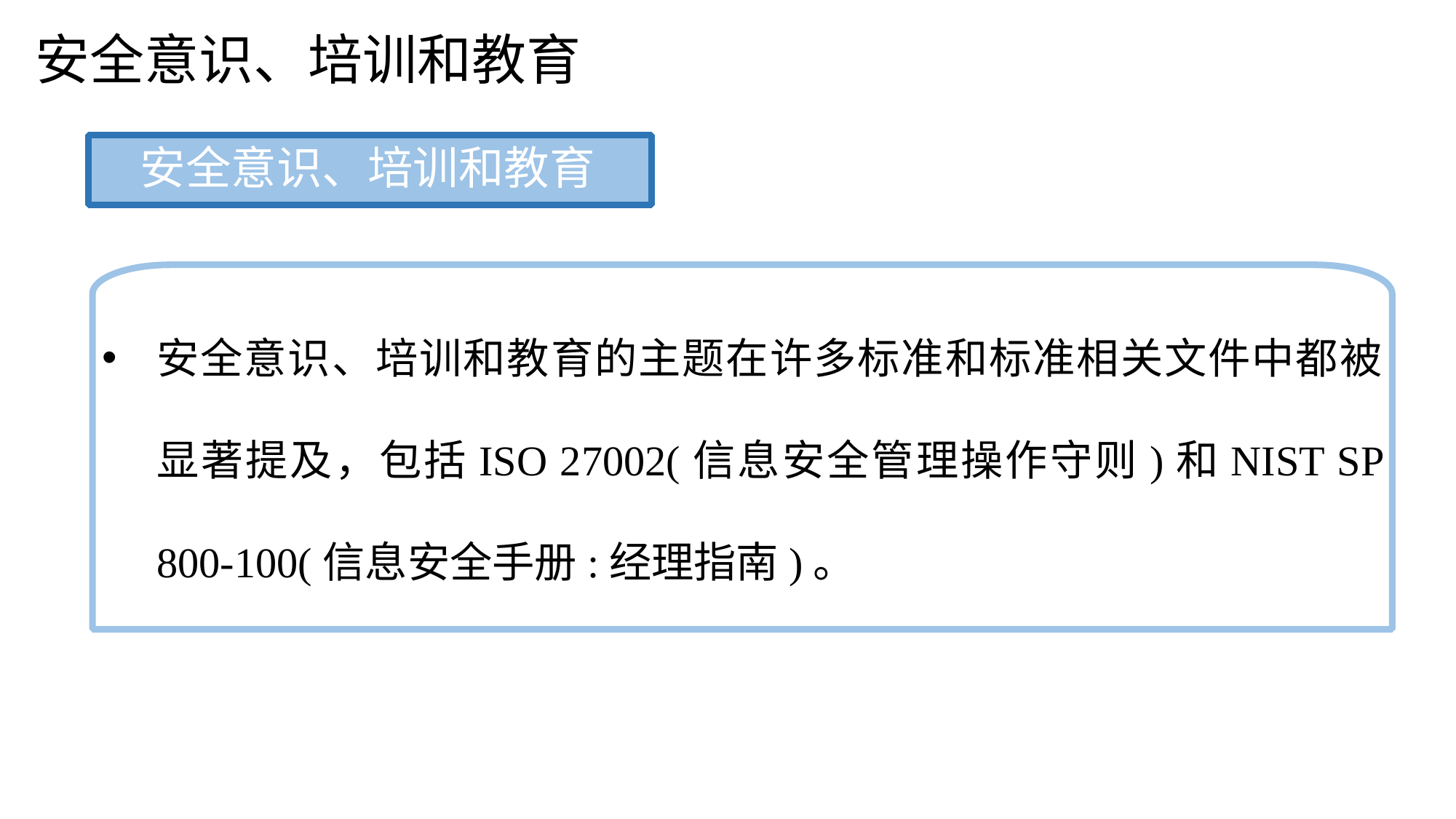

安全意识、培训和教育

安全意识、培训和教育
安全意识、培训和教育的主题在许多标准和标准相关文件中都被显著提及，包括ISO 27002(信息安全管理操作守则)和NIST SP 800-100(信息安全手册:经理指南)。